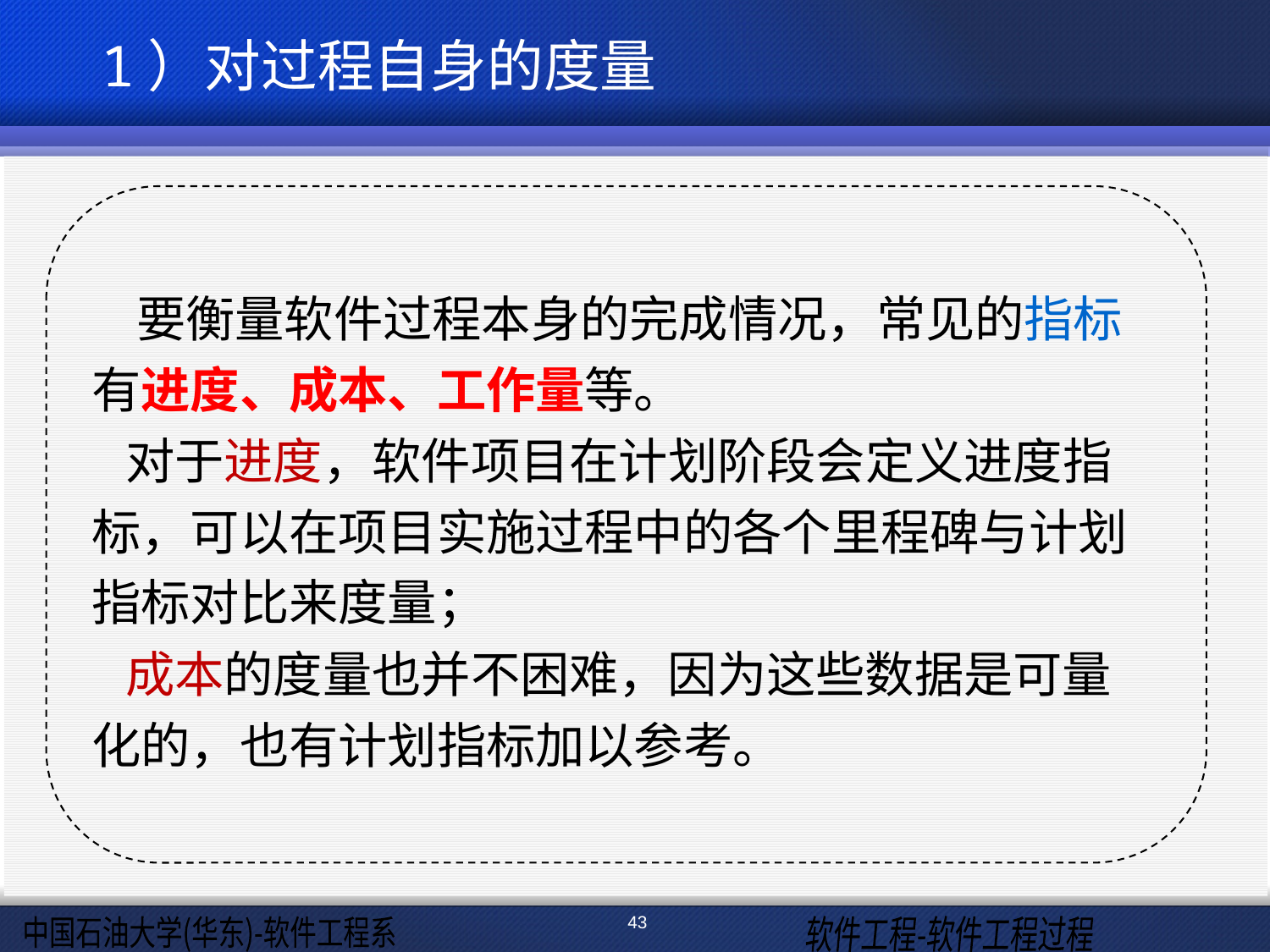

1）对过程自身的度量
   要衡量软件过程本身的完成情况，常见的指标有进度、成本、工作量等。
  对于进度，软件项目在计划阶段会定义进度指标，可以在项目实施过程中的各个里程碑与计划指标对比来度量；
  成本的度量也并不困难，因为这些数据是可量化的，也有计划指标加以参考。
43